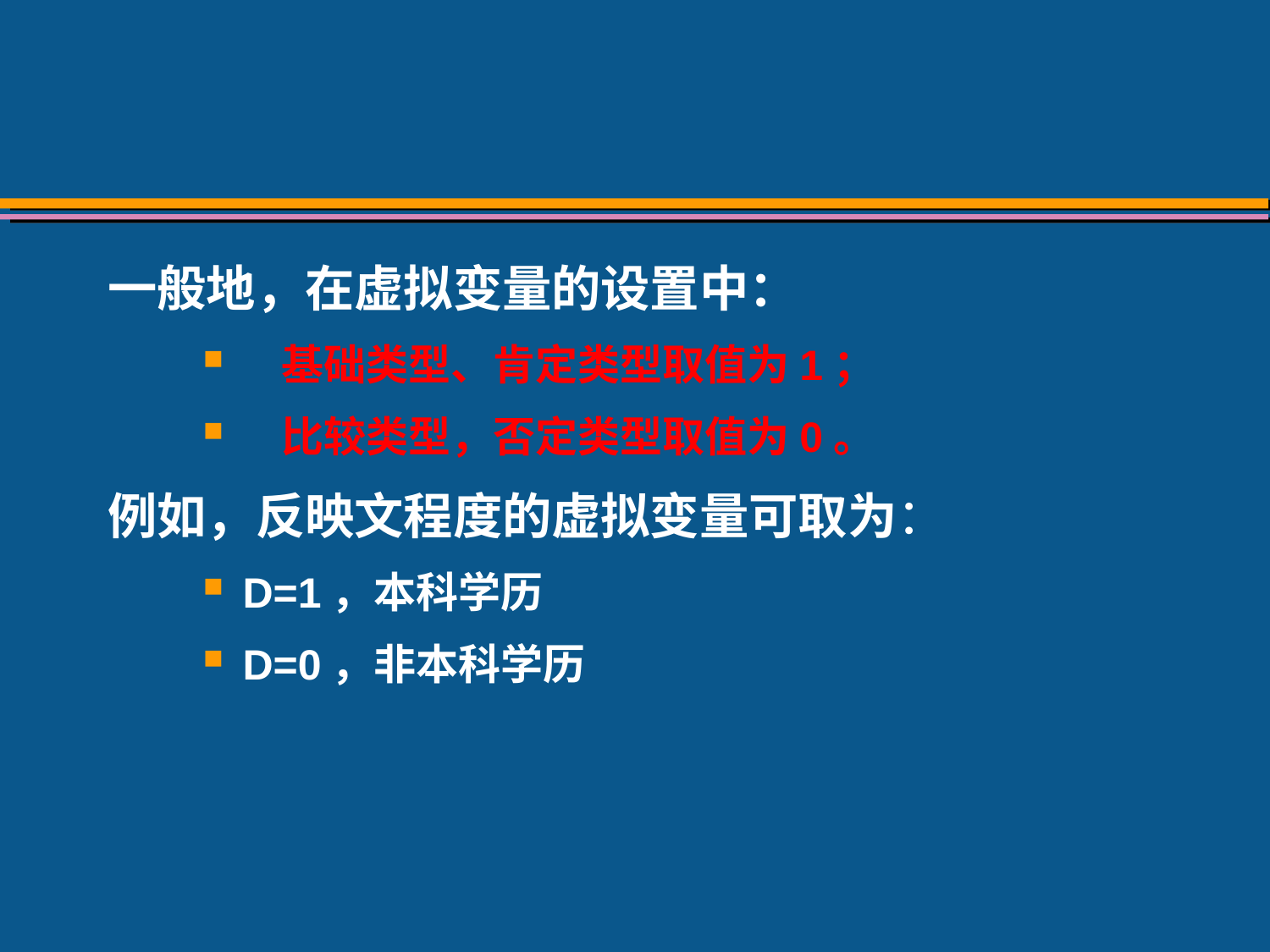

一般地，在虚拟变量的设置中：
   基础类型、肯定类型取值为1；
   比较类型，否定类型取值为0。
例如，反映文程度的虚拟变量可取为：
D=1，本科学历
D=0，非本科学历